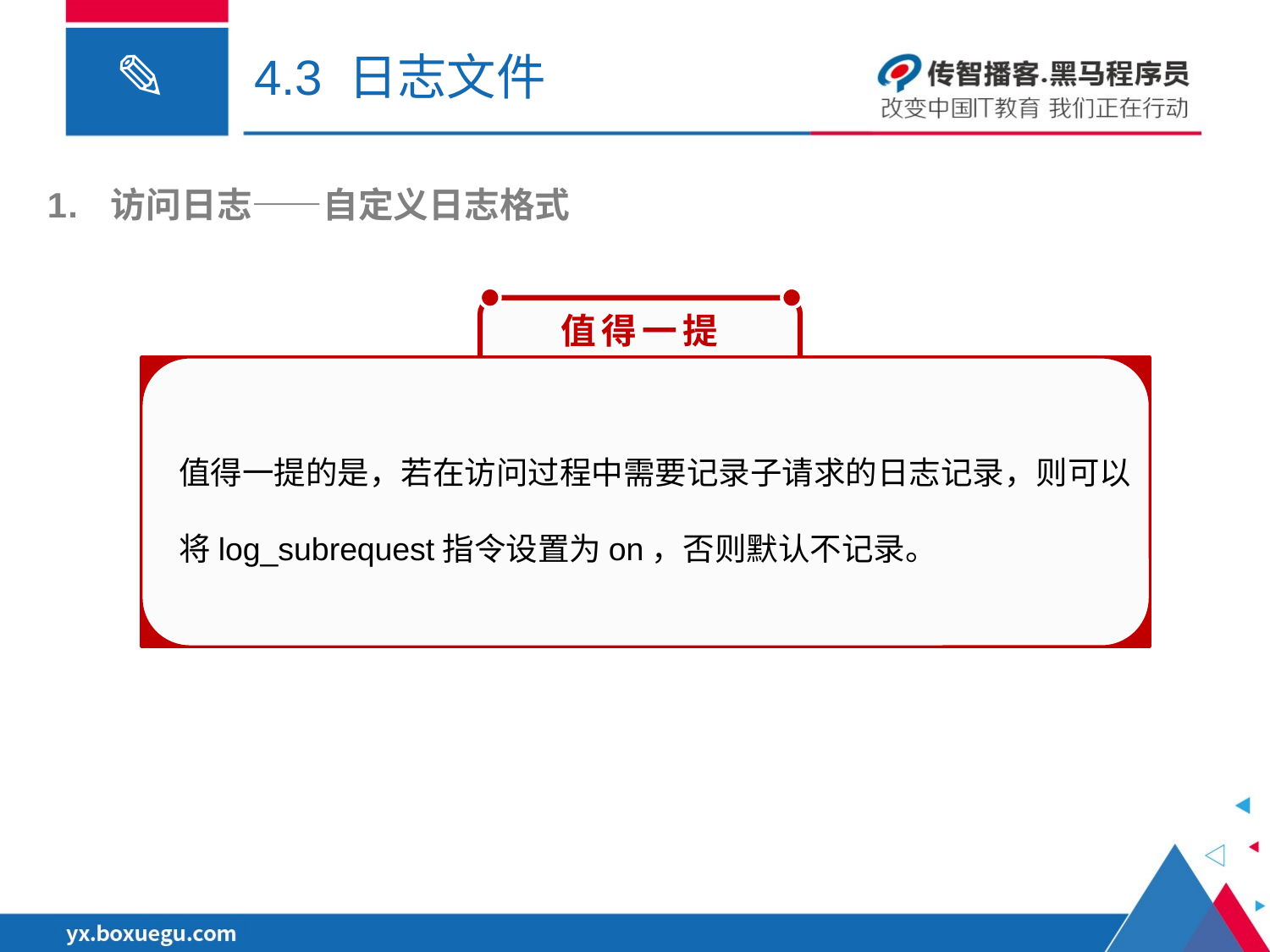

# 4.3 日志文件
访问日志——自定义日志格式

值得一提

值得一提的是，若在访问过程中需要记录子请求的日志记录，则可以将log_subrequest指令设置为on，否则默认不记录。